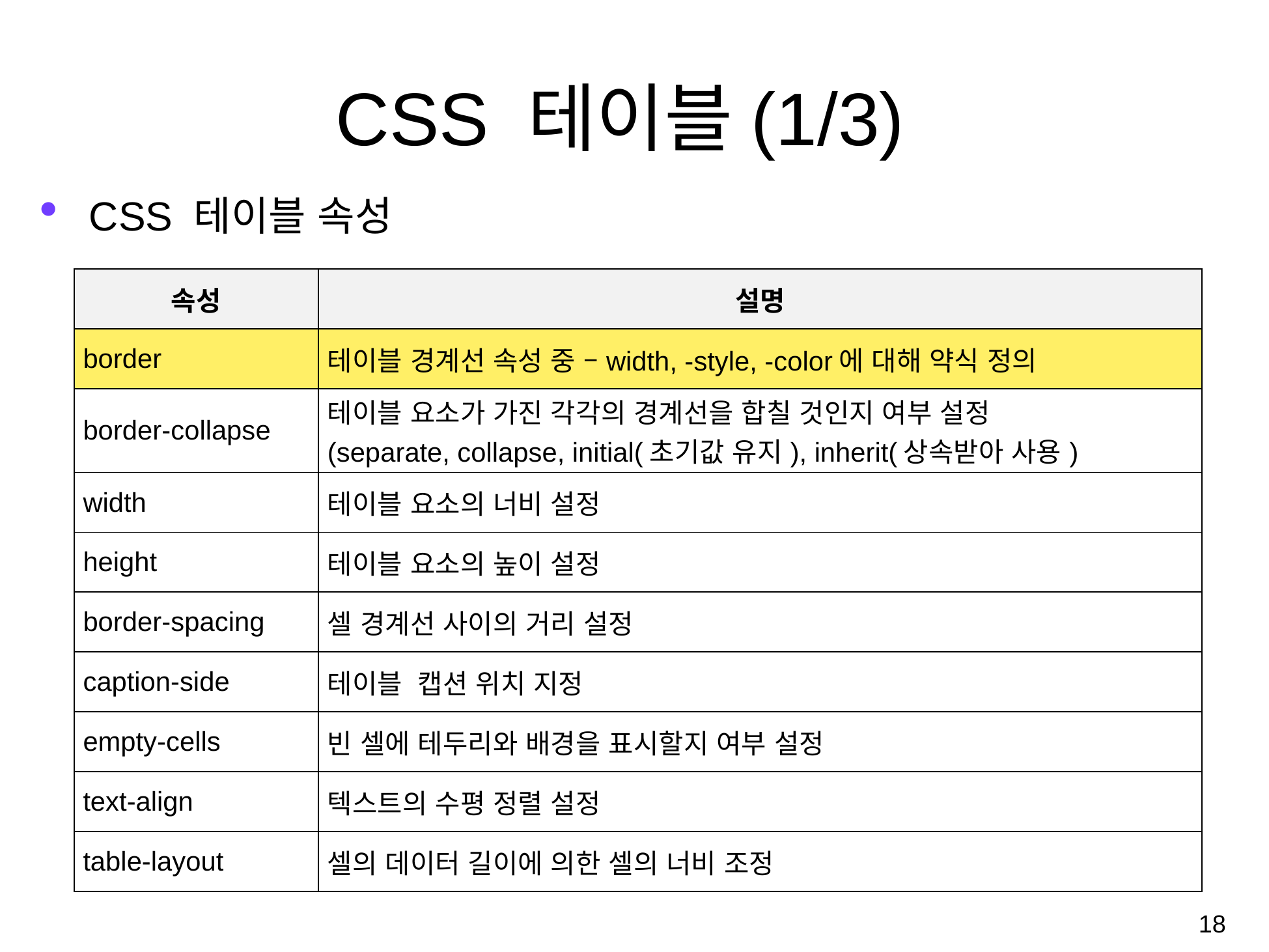

# CSS 테이블(1/3)
CSS 테이블 속성
| 속성 | 설명 |
| --- | --- |
| border | 테이블 경계선 속성 중 –width, -style, -color에 대해 약식 정의 |
| border-collapse | 테이블 요소가 가진 각각의 경계선을 합칠 것인지 여부 설정 (separate, collapse, initial(초기값 유지), inherit(상속받아 사용) |
| width | 테이블 요소의 너비 설정 |
| height | 테이블 요소의 높이 설정 |
| border-spacing | 셀 경계선 사이의 거리 설정 |
| caption-side | 테이블 캡션 위치 지정 |
| empty-cells | 빈 셀에 테두리와 배경을 표시할지 여부 설정 |
| text-align | 텍스트의 수평 정렬 설정 |
| table-layout | 셀의 데이터 길이에 의한 셀의 너비 조정 |
18